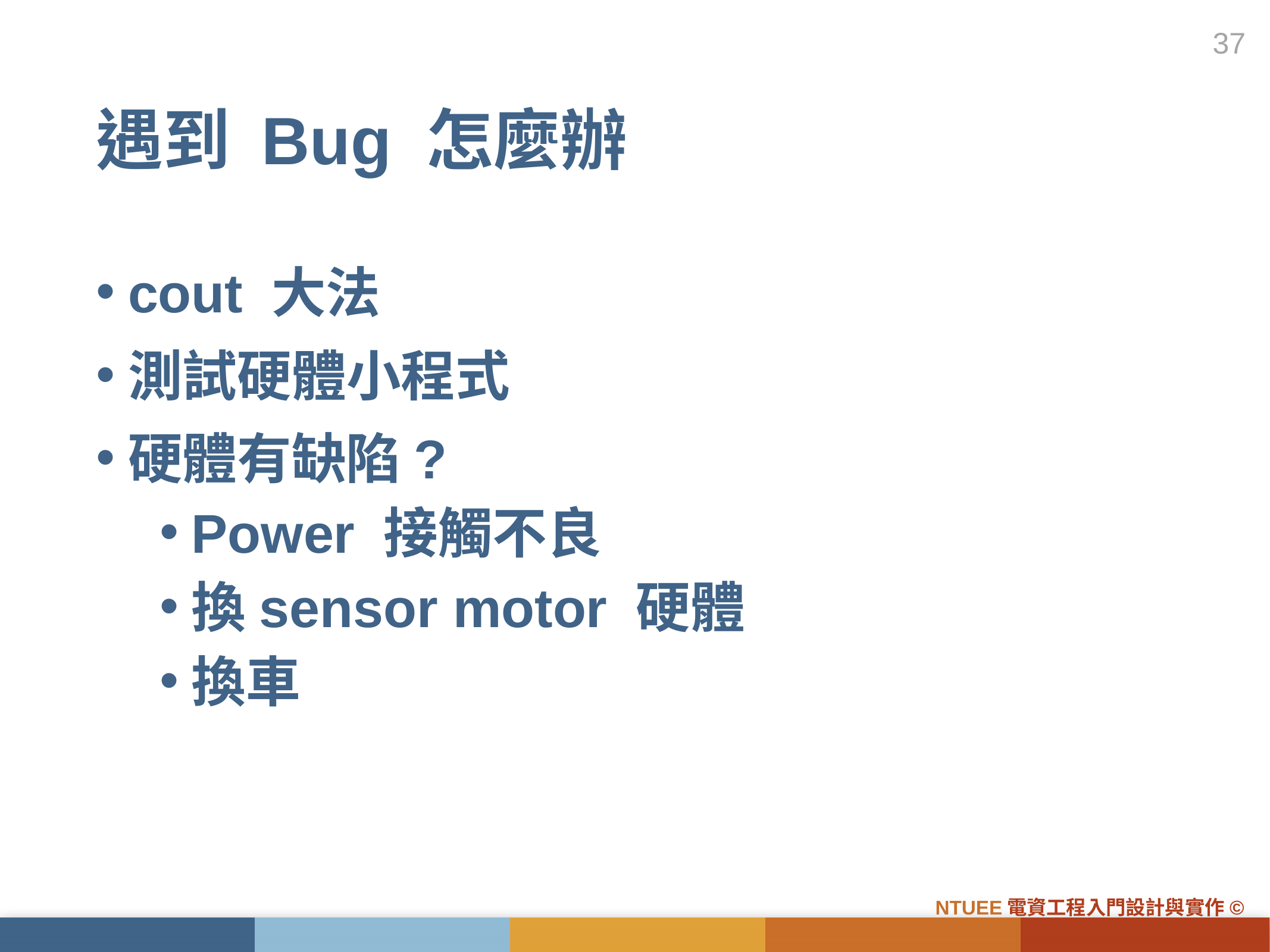

37
# 遇到 Bug 怎麼辦
cout 大法
測試硬體小程式
硬體有缺陷?
Power 接觸不良
換sensor motor 硬體
換車